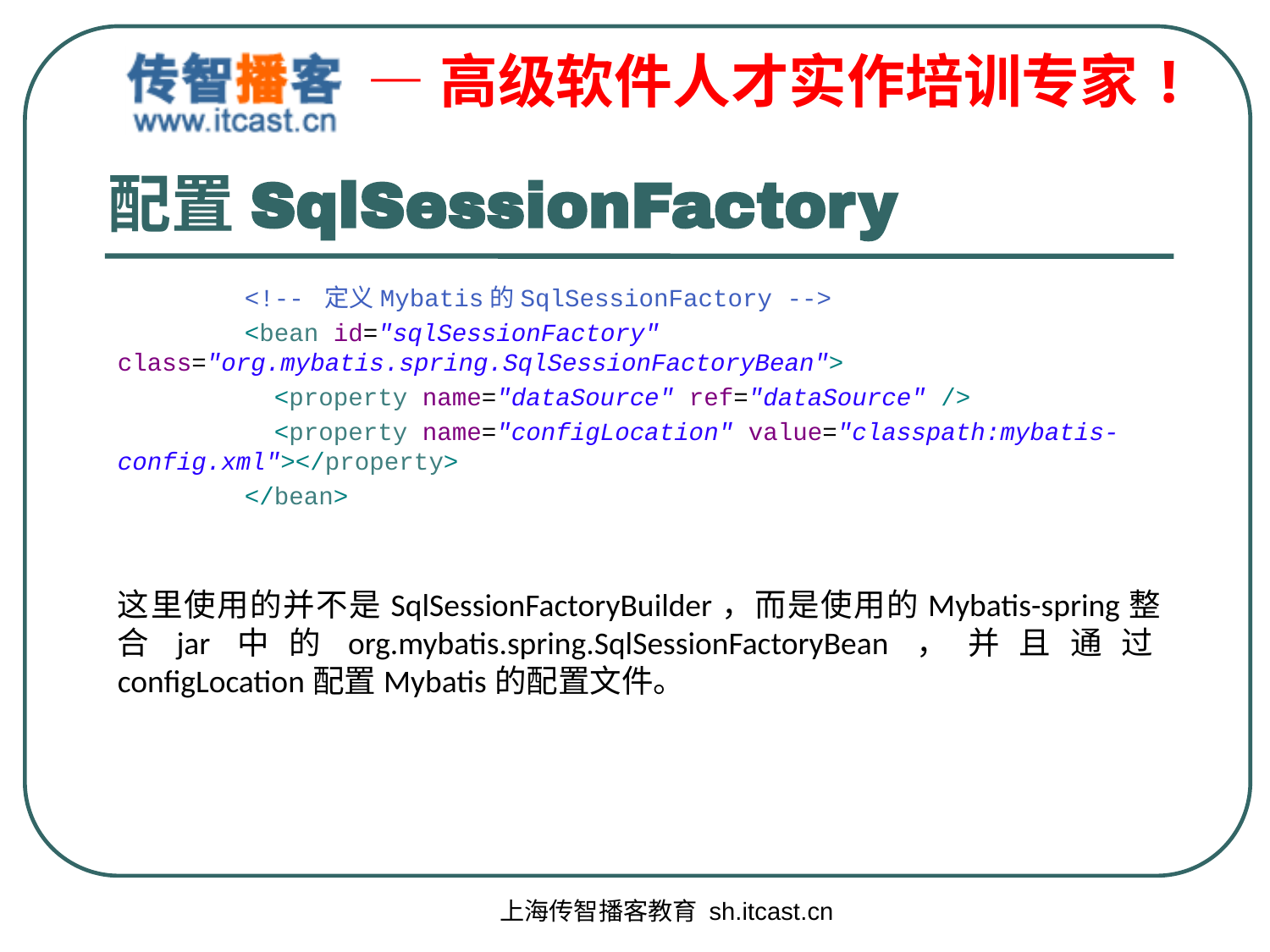

# 配置SqlSessionFactory
	<!-- 定义Mybatis的SqlSessionFactory -->
	<bean id="sqlSessionFactory" class="org.mybatis.spring.SqlSessionFactoryBean">
	  <property name="dataSource" ref="dataSource" />
	  <property name="configLocation" value="classpath:mybatis-config.xml"></property>
	</bean>

这里使用的并不是SqlSessionFactoryBuilder，而是使用的Mybatis-spring整合jar中的org.mybatis.spring.SqlSessionFactoryBean，并且通过configLocation配置Mybatis的配置文件。

上海传智播客教育 sh.itcast.cn